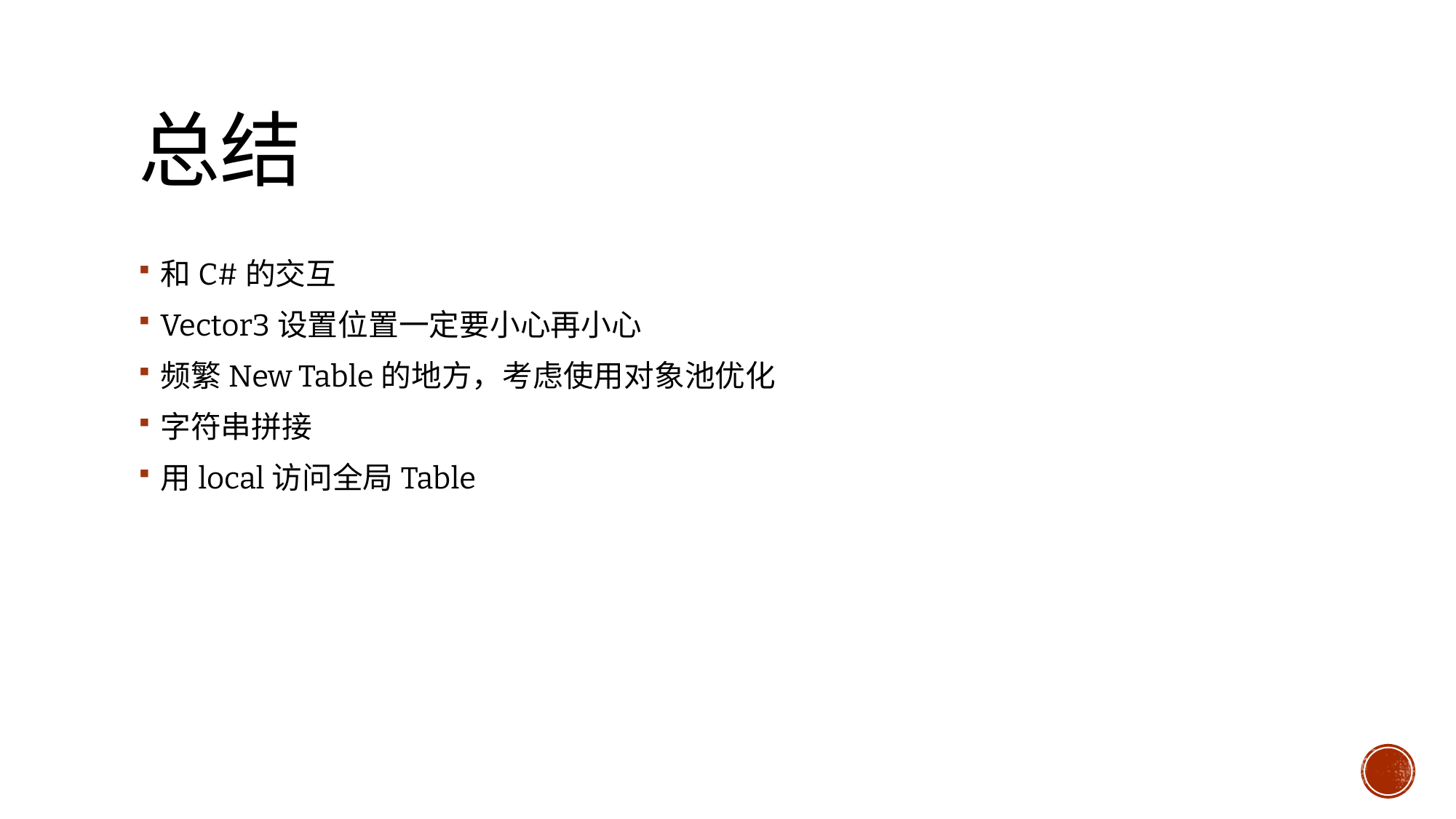

# 总结
和C#的交互
Vector3设置位置一定要小心再小心
频繁New Table的地方，考虑使用对象池优化
字符串拼接
用local访问全局Table